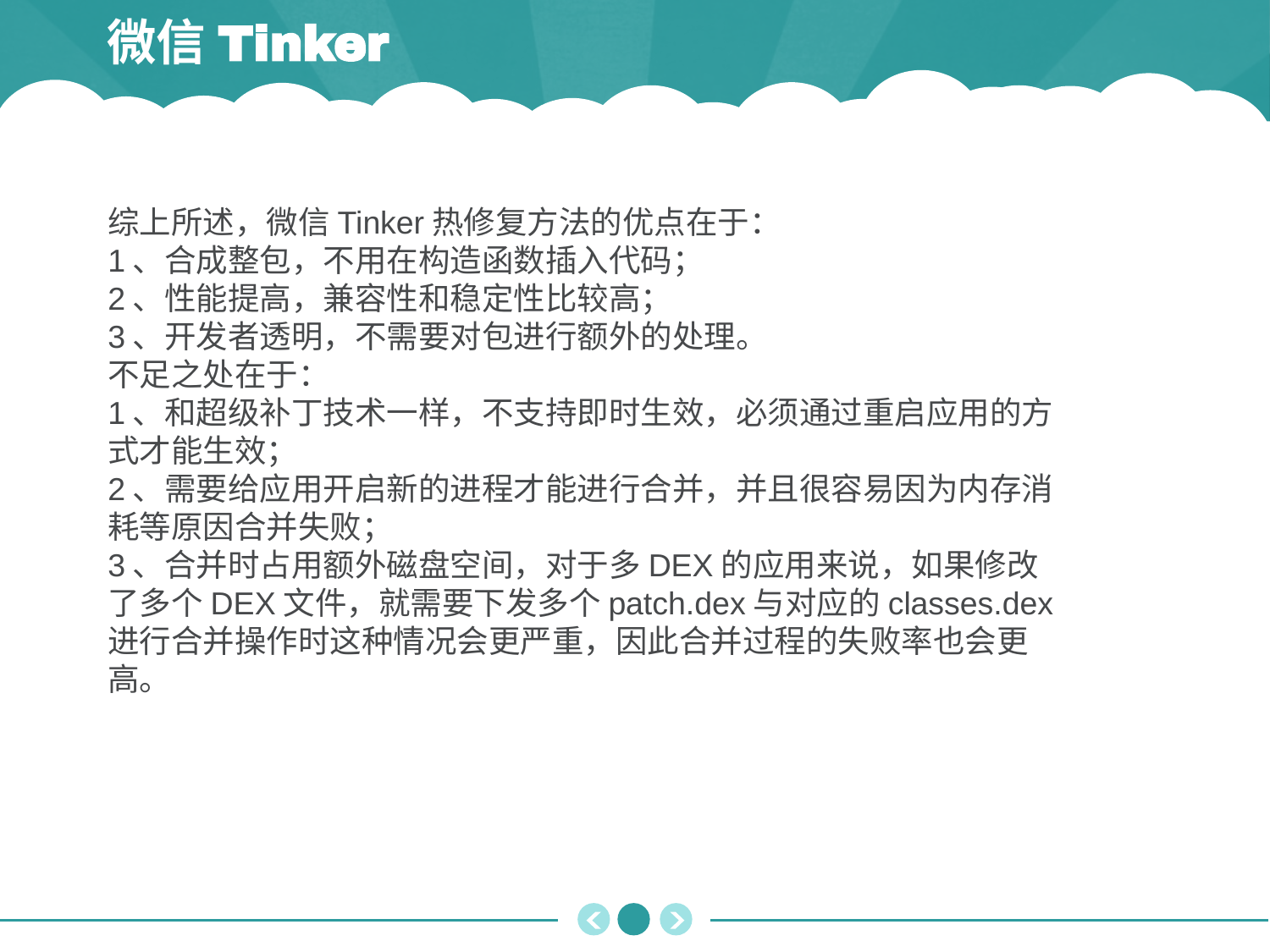

微信Tinker
综上所述，微信Tinker热修复方法的优点在于：
1、合成整包，不用在构造函数插入代码；
2、性能提高，兼容性和稳定性比较高；
3、开发者透明，不需要对包进行额外的处理。
不足之处在于：
1、和超级补丁技术一样，不支持即时生效，必须通过重启应用的方式才能生效；
2、需要给应用开启新的进程才能进行合并，并且很容易因为内存消耗等原因合并失败；
3、合并时占用额外磁盘空间，对于多DEX的应用来说，如果修改了多个DEX文件，就需要下发多个patch.dex与对应的classes.dex进行合并操作时这种情况会更严重，因此合并过程的失败率也会更高。